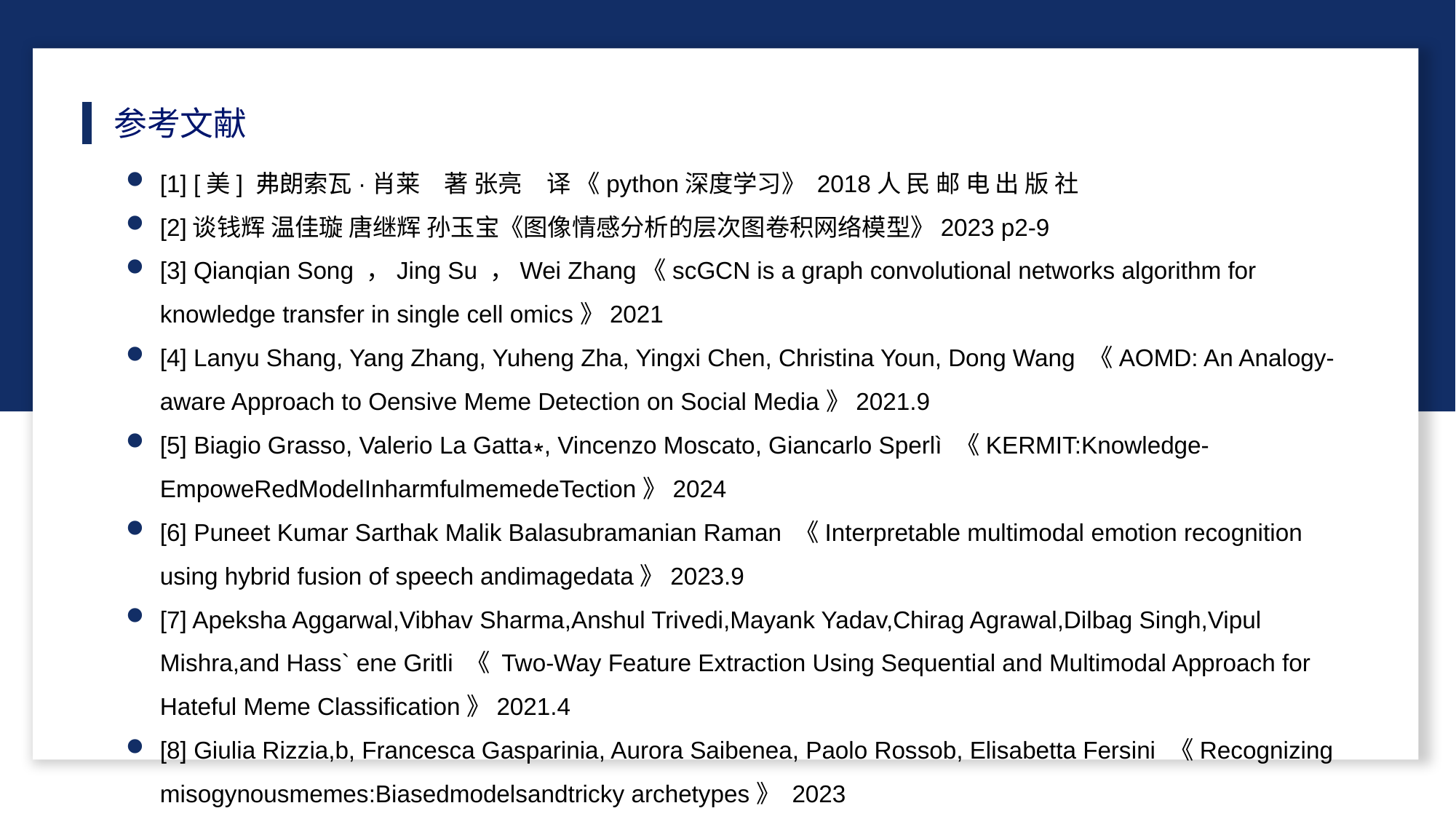

参考文献
[1] [美] 弗朗索瓦·肖莱　著 张亮　译 《python深度学习》 2018人 民 邮 电 出 版 社
[2]谈钱辉 温佳璇 唐继辉 孙玉宝《图像情感分析的层次图卷积网络模型》2023 p2-9
[3] Qianqian Song ，Jing Su ，Wei Zhang《scGCN is a graph convolutional networks algorithm for knowledge transfer in single cell omics》2021
[4] Lanyu Shang, Yang Zhang, Yuheng Zha, Yingxi Chen, Christina Youn, Dong Wang 《AOMD: An Analogy-aware Approach to Oensive Meme Detection on Social Media》2021.9
[5] Biagio Grasso, Valerio La Gatta∗, Vincenzo Moscato, Giancarlo Sperlì 《KERMIT:Knowledge-EmpoweRedModelInharmfulmemedeTection》2024
[6] Puneet Kumar Sarthak Malik Balasubramanian Raman 《Interpretable multimodal emotion recognition using hybrid fusion of speech andimagedata》2023.9
[7] Apeksha Aggarwal,Vibhav Sharma,Anshul Trivedi,Mayank Yadav,Chirag Agrawal,Dilbag Singh,Vipul Mishra,and Hass` ene Gritli 《 Two-Way Feature Extraction Using Sequential and Multimodal Approach for Hateful Meme Classification》2021.4
[8] Giulia Rizzia,b, Francesca Gasparinia, Aurora Saibenea, Paolo Rossob, Elisabetta Fersini 《Recognizing misogynousmemes:Biasedmodelsandtricky archetypes》 2023